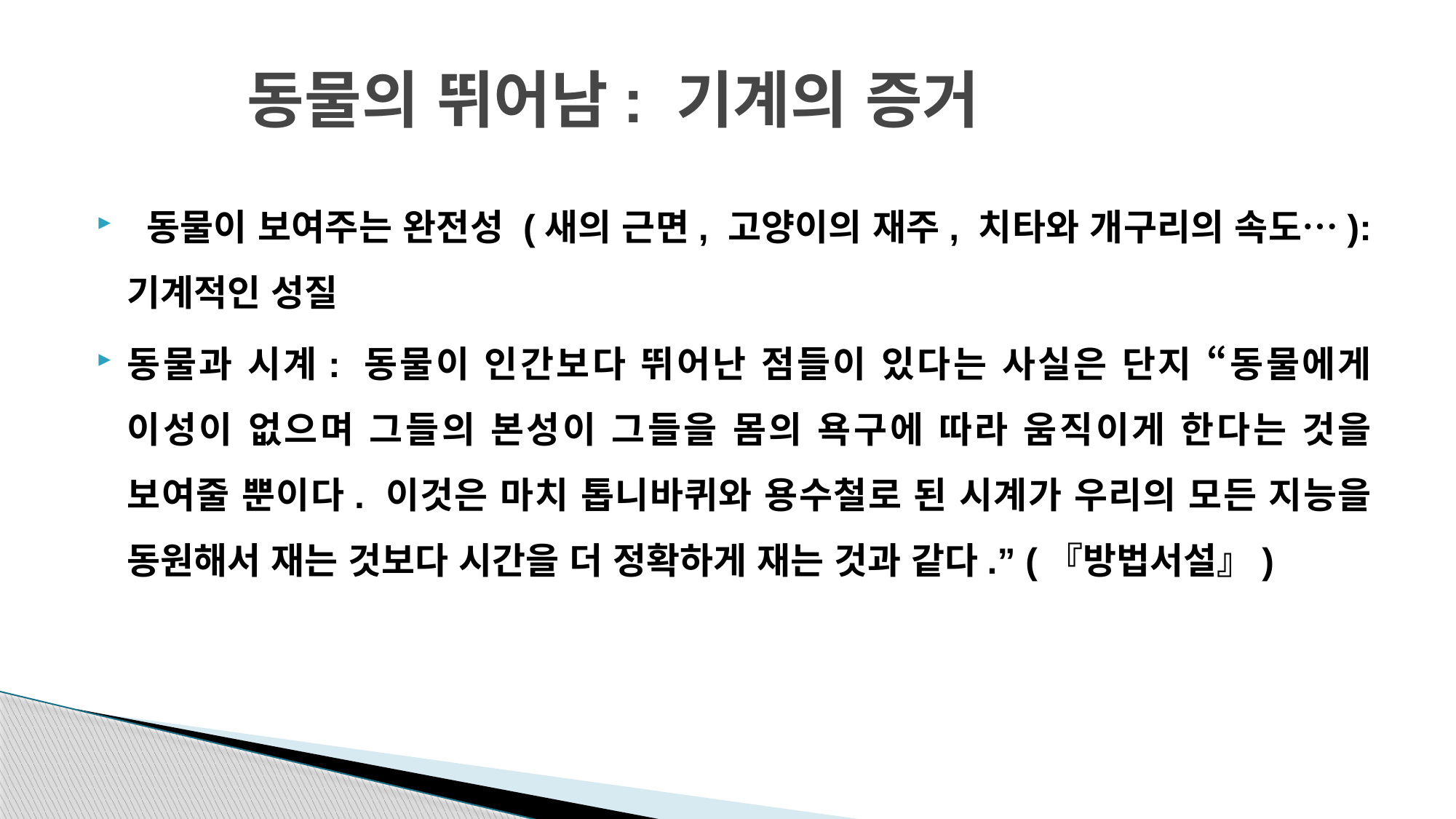

# 동물의 뛰어남: 기계의 증거
 동물이 보여주는 완전성 (새의 근면, 고양이의 재주, 치타와 개구리의 속도…): 기계적인 성질
동물과 시계: 동물이 인간보다 뛰어난 점들이 있다는 사실은 단지 “동물에게 이성이 없으며 그들의 본성이 그들을 몸의 욕구에 따라 움직이게 한다는 것을 보여줄 뿐이다. 이것은 마치 톱니바퀴와 용수철로 된 시계가 우리의 모든 지능을 동원해서 재는 것보다 시간을 더 정확하게 재는 것과 같다.” (『방법서설』)